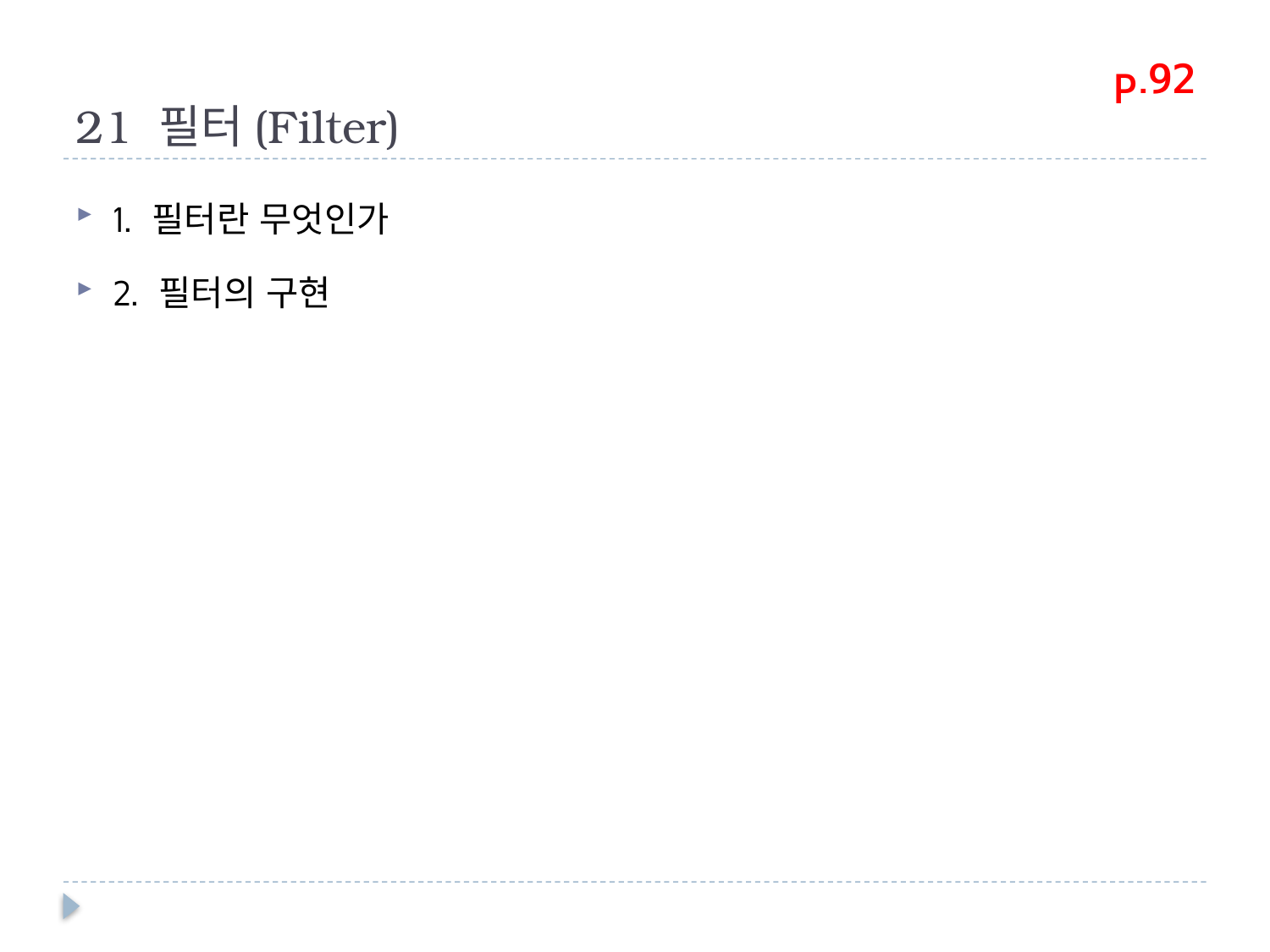

# 21 필터(Filter)
p.92
1. 필터란 무엇인가
2. 필터의 구현